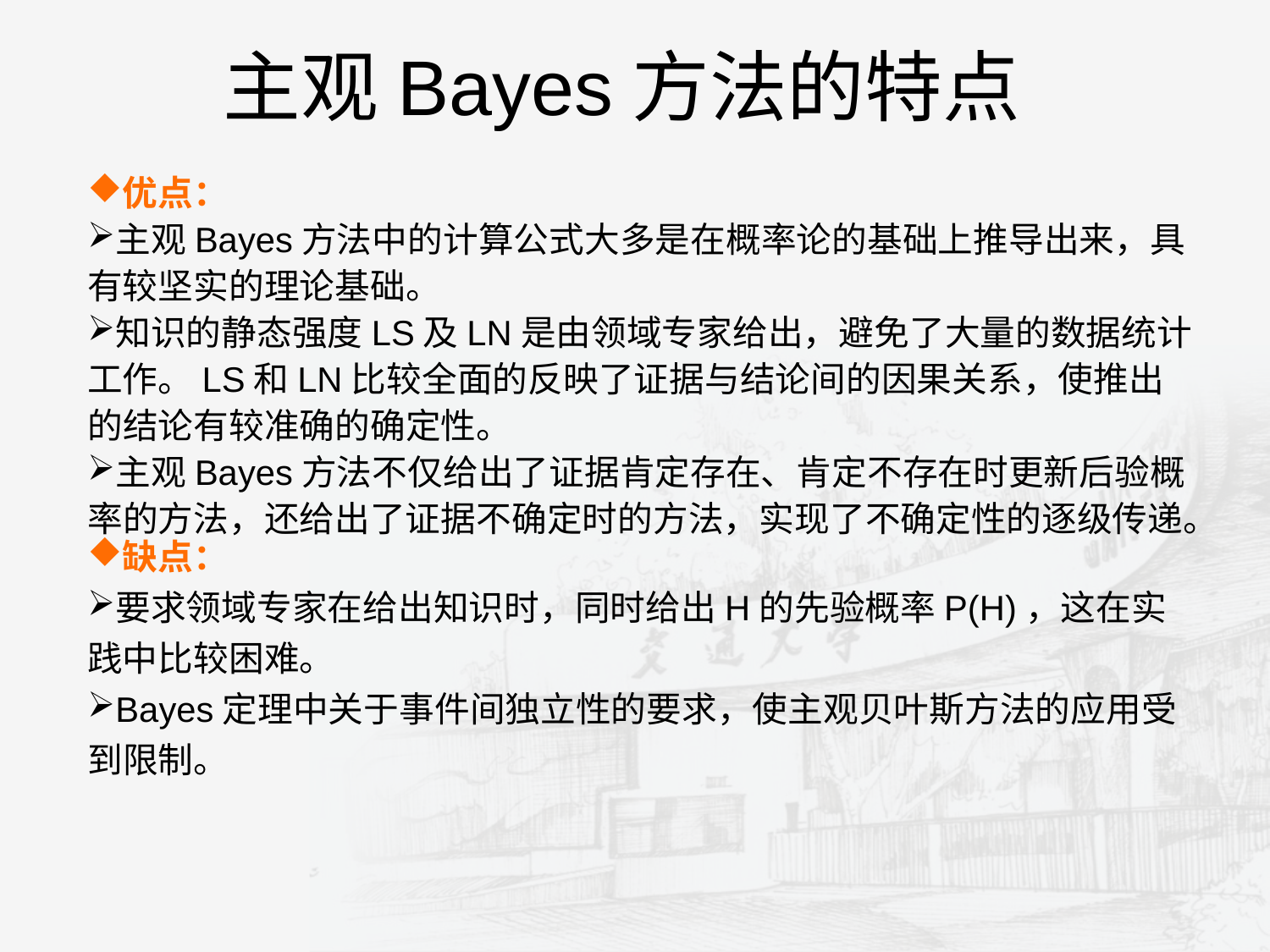

主观Bayes方法的特点
优点：
主观Bayes方法中的计算公式大多是在概率论的基础上推导出来，具有较坚实的理论基础。
知识的静态强度LS及LN是由领域专家给出，避免了大量的数据统计工作。LS和LN比较全面的反映了证据与结论间的因果关系，使推出的结论有较准确的确定性。
主观Bayes方法不仅给出了证据肯定存在、肯定不存在时更新后验概率的方法，还给出了证据不确定时的方法，实现了不确定性的逐级传递。
缺点：
要求领域专家在给出知识时，同时给出H的先验概率P(H)，这在实践中比较困难。
Bayes定理中关于事件间独立性的要求，使主观贝叶斯方法的应用受到限制。
63